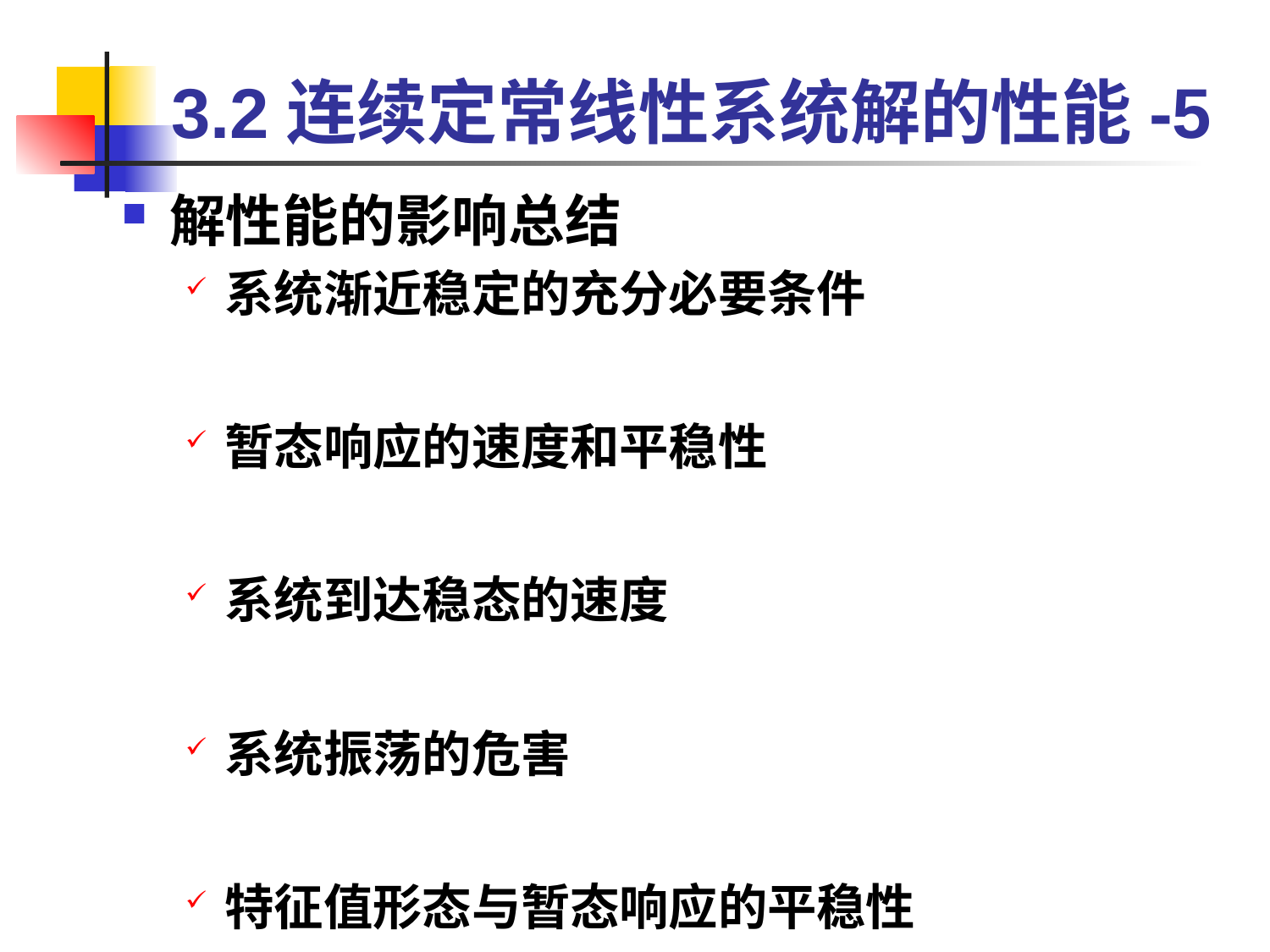

# 3.2连续定常线性系统解的性能-5
解性能的影响总结
系统渐近稳定的充分必要条件

暂态响应的速度和平稳性

系统到达稳态的速度

系统振荡的危害

特征值形态与暂态响应的平稳性